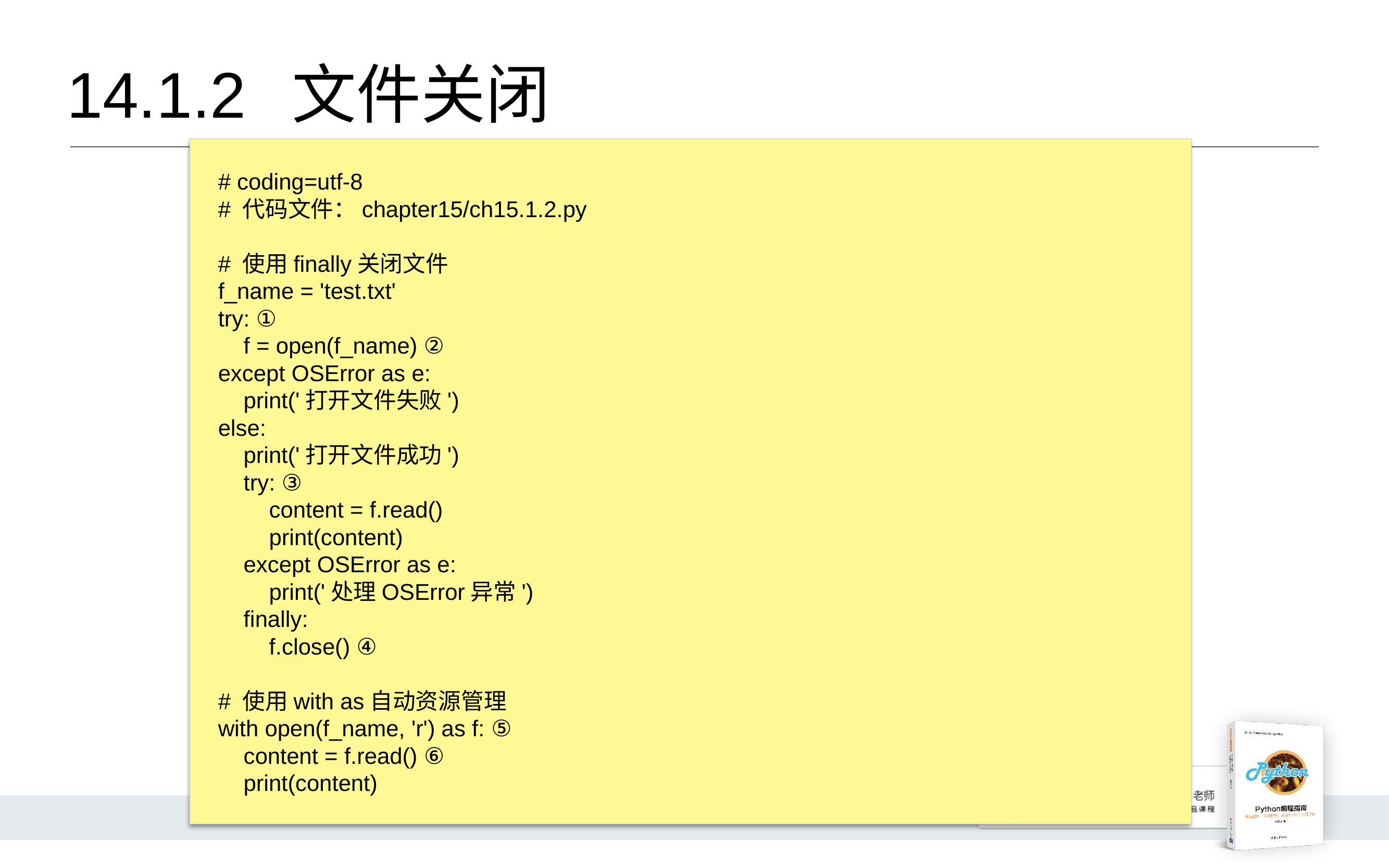

# 14.1.2 	文件关闭
# coding=utf-8
# 代码文件：chapter15/ch15.1.2.py

# 使用finally关闭文件
f_name = 'test.txt'
try: ①
    f = open(f_name) ②
except OSError as e:
    print('打开文件失败')
else:
    print('打开文件成功')
    try: ③
        content = f.read()
        print(content)
    except OSError as e:
        print('处理OSError异常')
    finally:
        f.close() ④

# 使用with as自动资源管理
with open(f_name, 'r') as f: ⑤
    content = f.read() ⑥
    print(content)